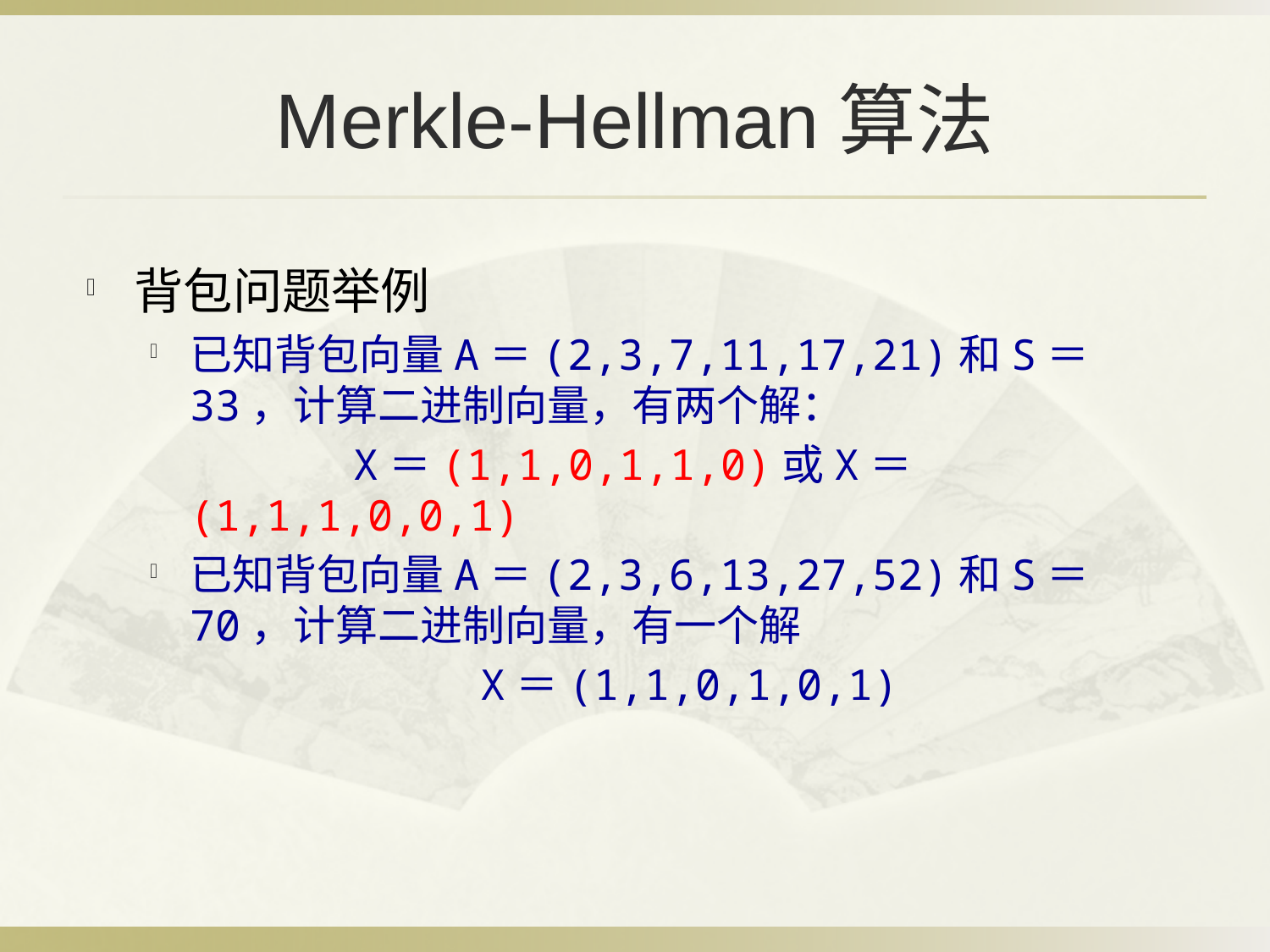

# Merkle-Hellman算法
背包问题举例
已知背包向量A＝(2,3,7,11,17,21)和S＝33，计算二进制向量，有两个解：
        X＝(1,1,0,1,1,0)或X＝(1,1,1,0,0,1)
已知背包向量A＝(2,3,6,13,27,52)和S＝70，计算二进制向量，有一个解
             X＝(1,1,0,1,0,1)